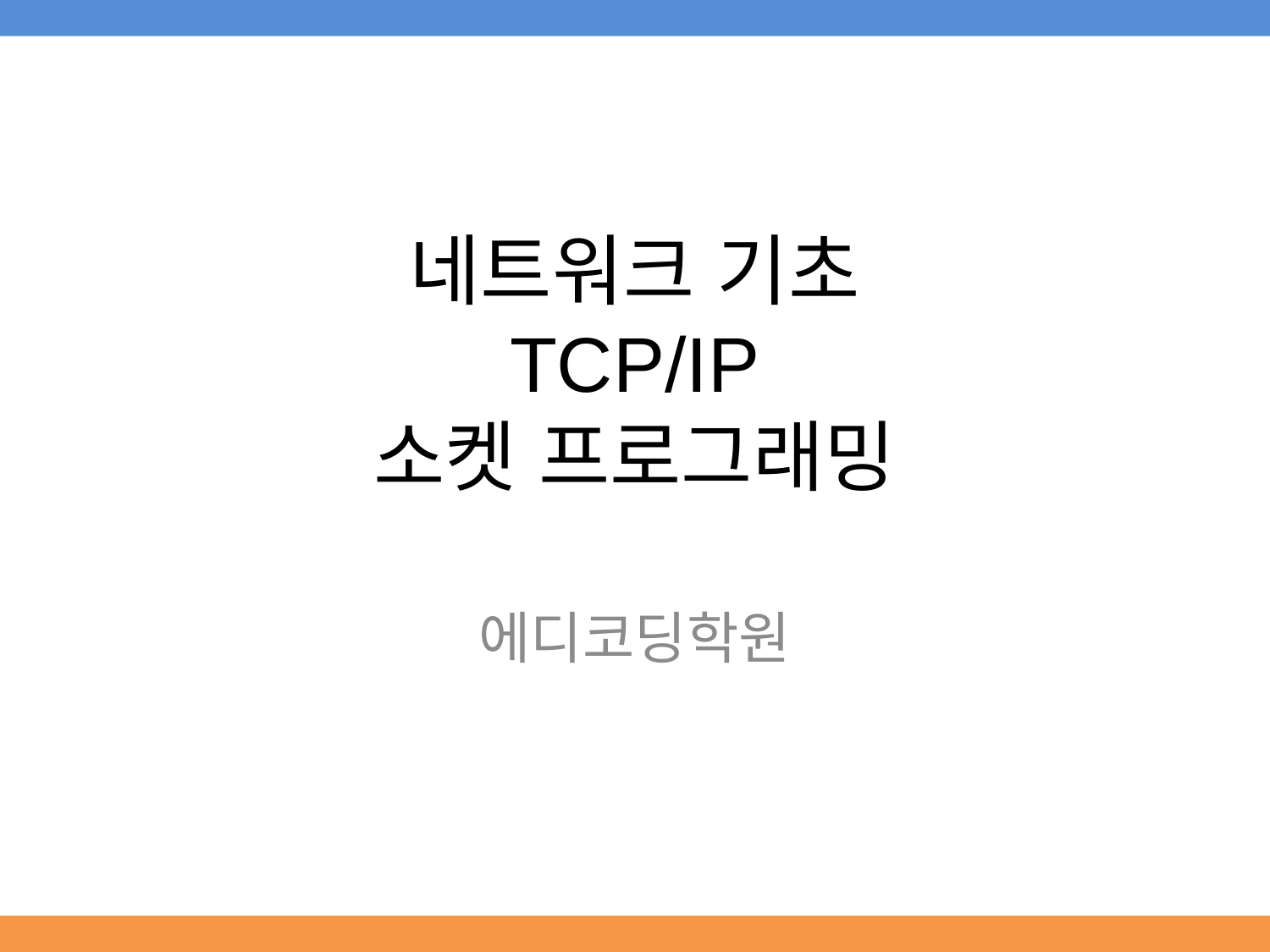

# 네트워크 기초 TCP/IP 소켓 프로그래밍
에디코딩학원